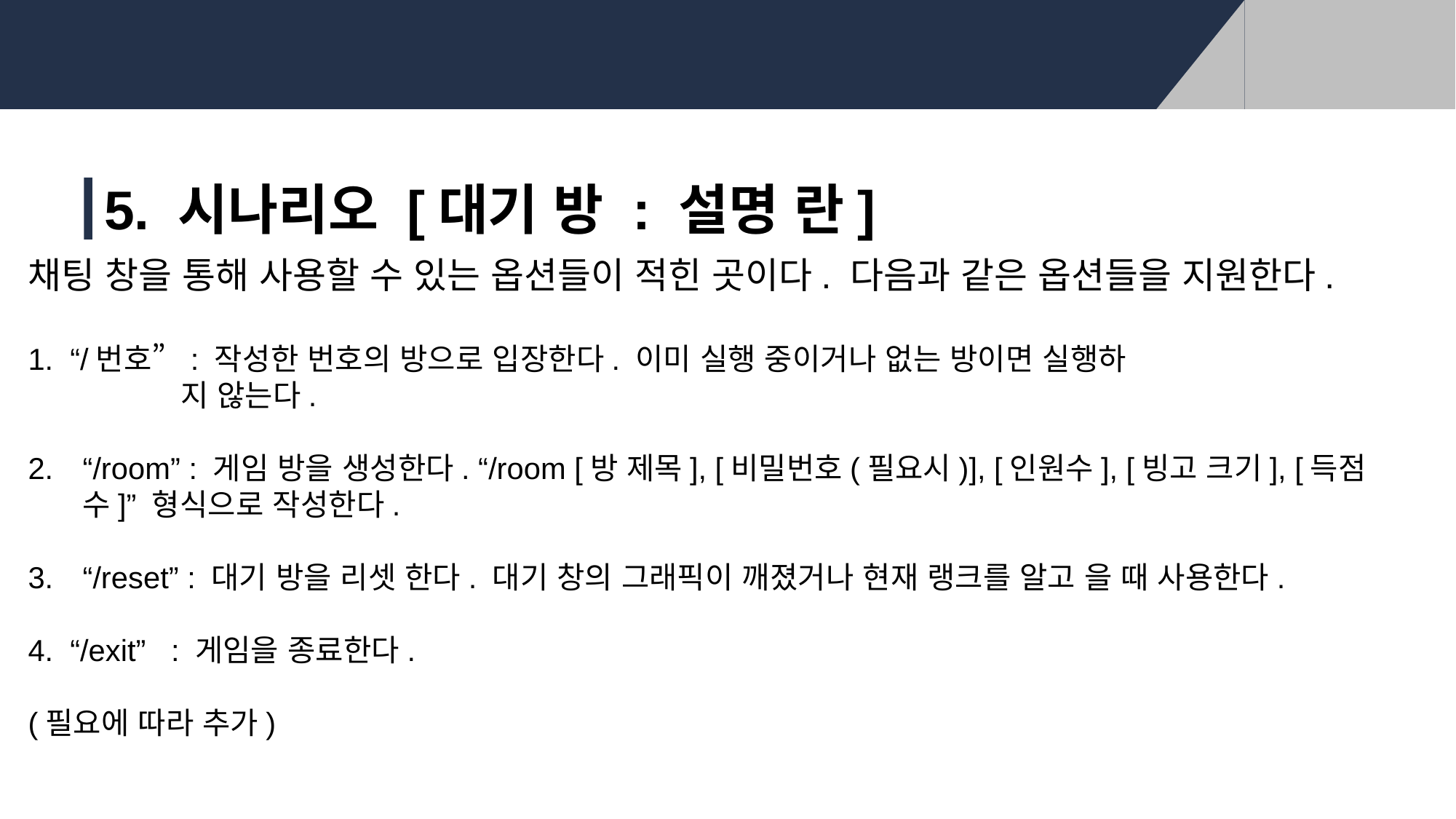

5. 시나리오 [대기 방 : 설명 란]

채팅 창을 통해 사용할 수 있는 옵션들이 적힌 곳이다. 다음과 같은 옵션들을 지원한다.

1.  “/번호”  : 작성한 번호의 방으로 입장한다. 이미 실행 중이거나 없는 방이면 실행하
                 지 않는다.

“/room” : 게임 방을 생성한다. “/room [방 제목], [비밀번호(필요시)], [인원수], [빙고 크기], [득점 수]” 형식으로 작성한다.

“/reset” : 대기 방을 리셋 한다. 대기 창의 그래픽이 깨졌거나 현재 랭크를 알고 을 때 사용한다.

4.  “/exit”   : 게임을 종료한다.

(필요에 따라 추가)